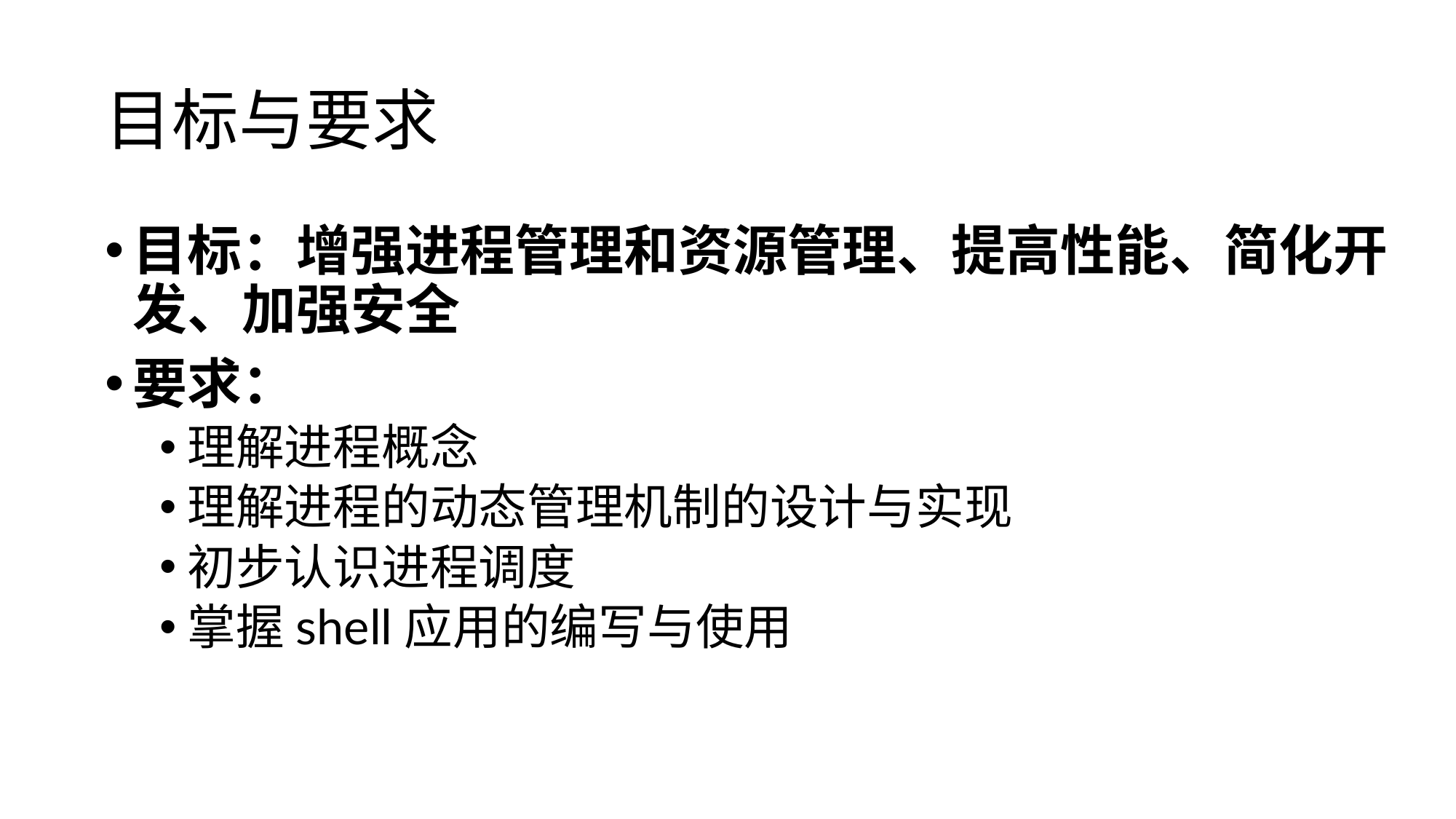

# 目标与要求
目标：增强进程管理和资源管理、提高性能、简化开发、加强安全
要求：
理解进程概念
理解进程的动态管理机制的设计与实现
初步认识进程调度
掌握shell应用的编写与使用